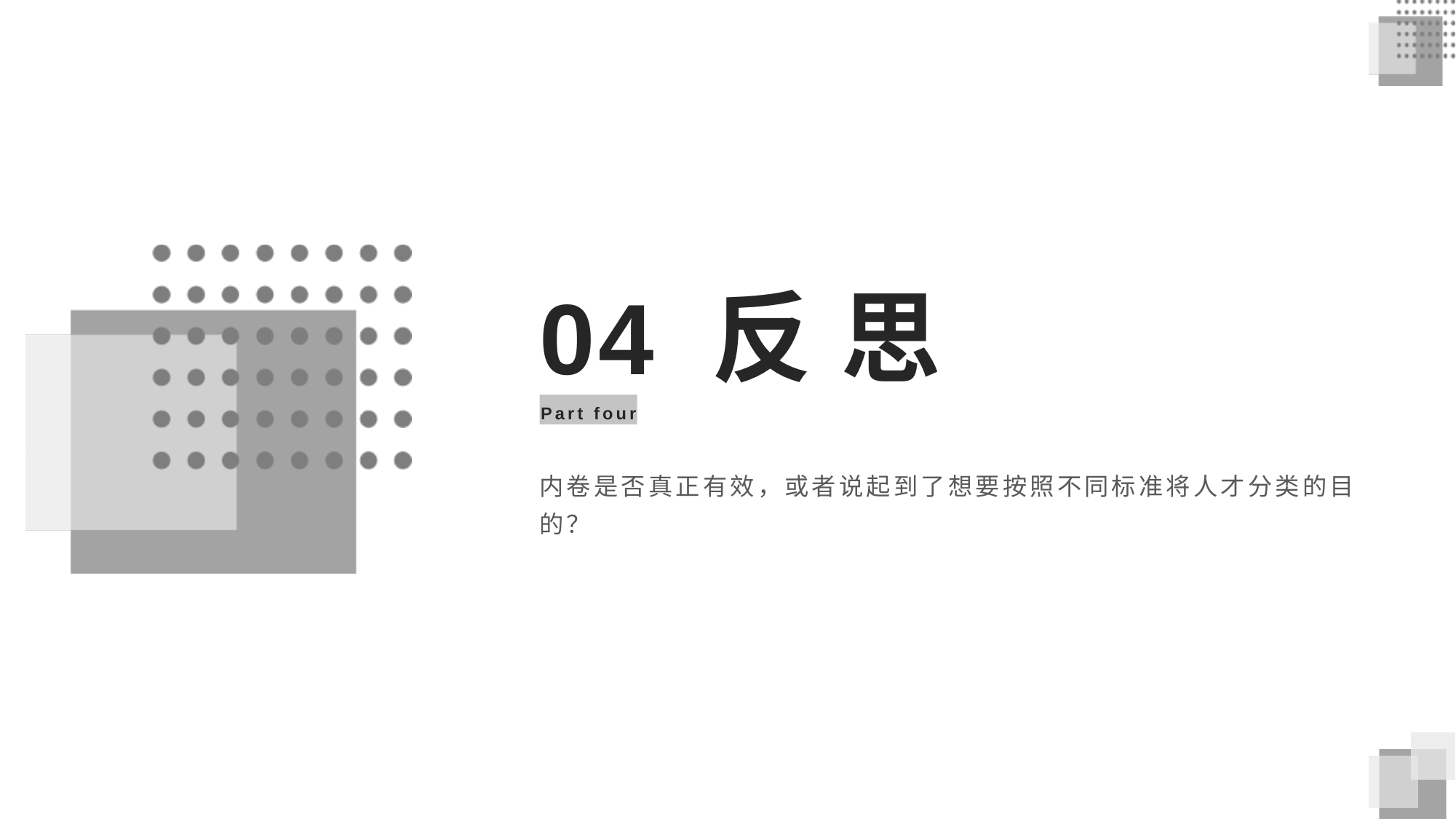

04 反 思
Part four
内卷是否真正有效，或者说起到了想要按照不同标准将人才分类的目的？